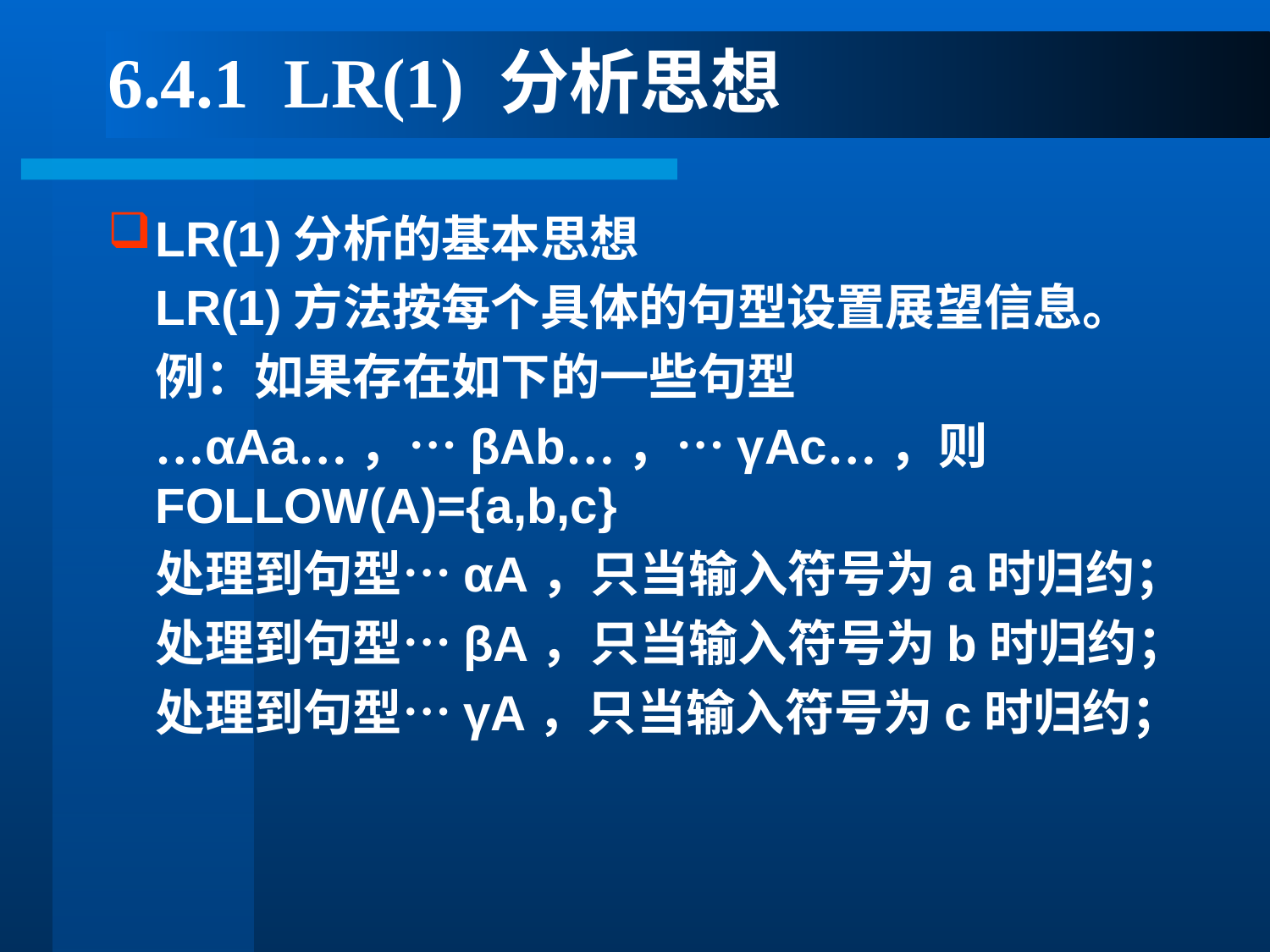

# 6.4.1  LR(1) 分析思想
LR(1)分析的基本思想
	LR(1)方法按每个具体的句型设置展望信息。
	例：如果存在如下的一些句型
	…αAa…，…βAb…，…γAc…，则FOLLOW(A)={a,b,c}
	处理到句型…αA，只当输入符号为a时归约；
	处理到句型…βA，只当输入符号为b时归约；
	处理到句型…γA，只当输入符号为c时归约；